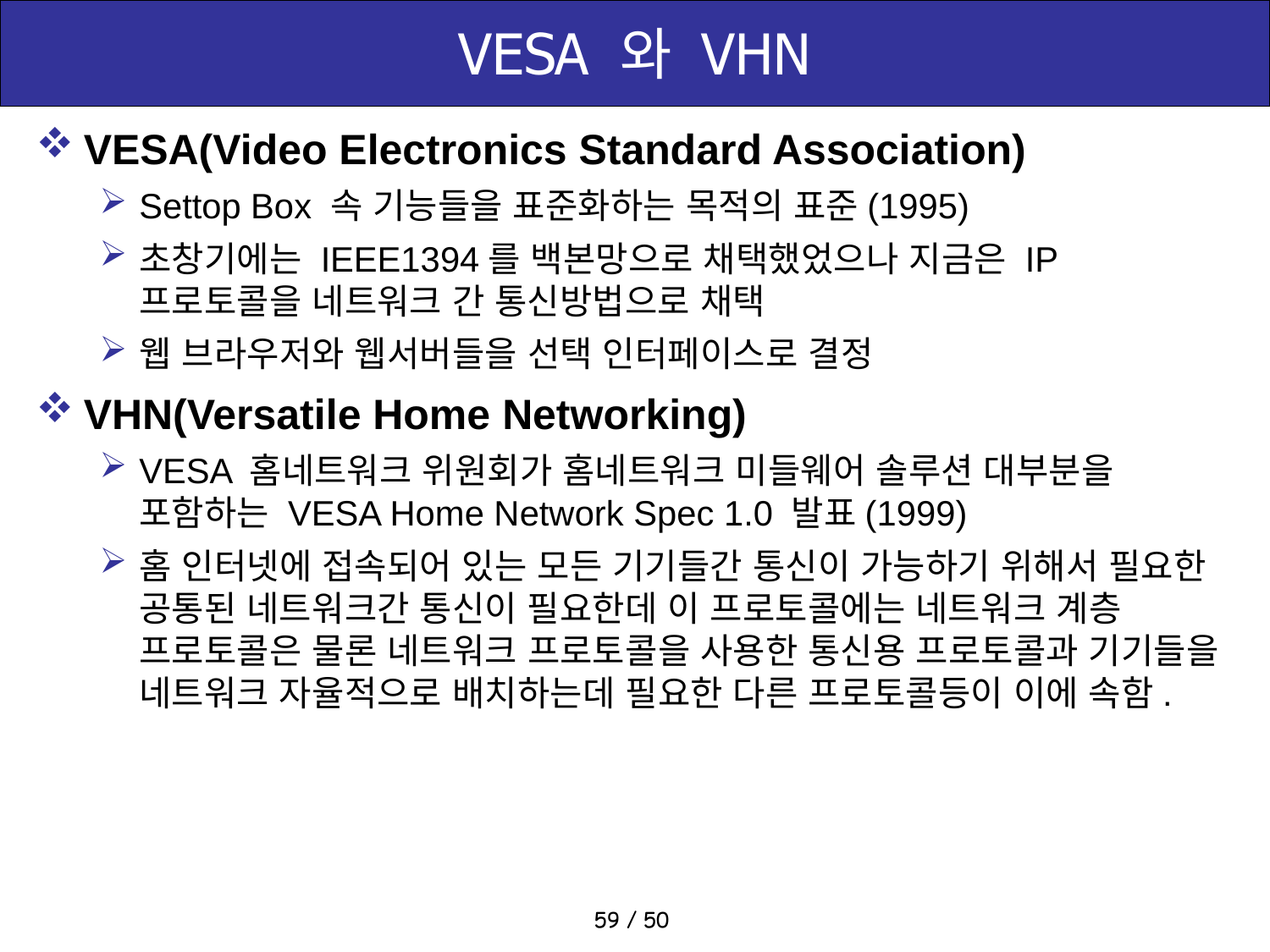

# VESA 와 VHN
VESA(Video Electronics Standard Association)
Settop Box 속 기능들을 표준화하는 목적의 표준(1995)
초창기에는 IEEE1394를 백본망으로 채택했었으나 지금은 IP 프로토콜을 네트워크 간 통신방법으로 채택
웹 브라우저와 웹서버들을 선택 인터페이스로 결정
VHN(Versatile Home Networking)
VESA 홈네트워크 위원회가 홈네트워크 미들웨어 솔루션 대부분을 포함하는 VESA Home Network Spec 1.0 발표(1999)
홈 인터넷에 접속되어 있는 모든 기기들간 통신이 가능하기 위해서 필요한 공통된 네트워크간 통신이 필요한데 이 프로토콜에는 네트워크 계층 프로토콜은 물론 네트워크 프로토콜을 사용한 통신용 프로토콜과 기기들을 네트워크 자율적으로 배치하는데 필요한 다른 프로토콜등이 이에 속함.

59 / 50